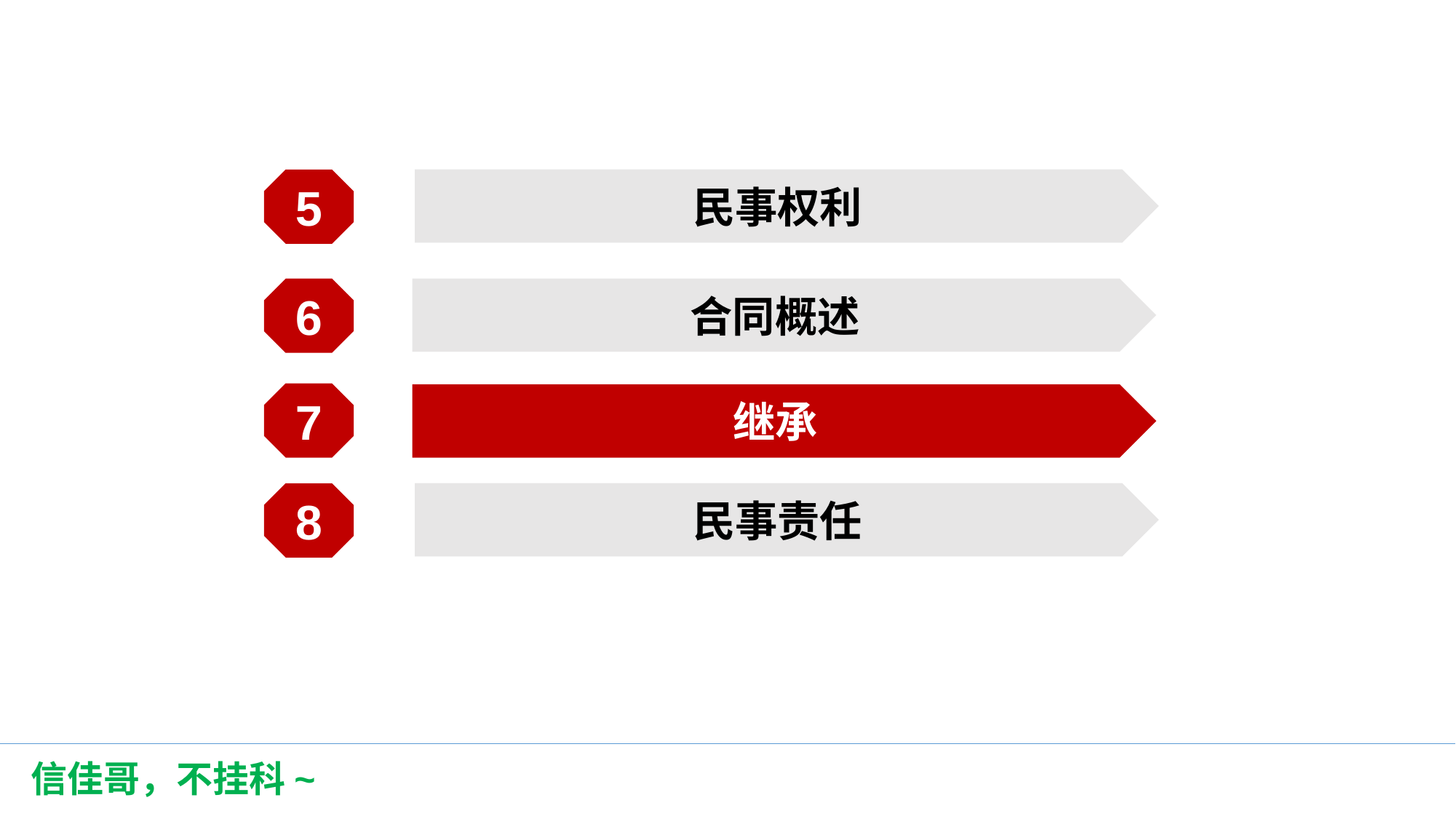

5
民事权利
6
合同概述
7
继承
8
民事责任